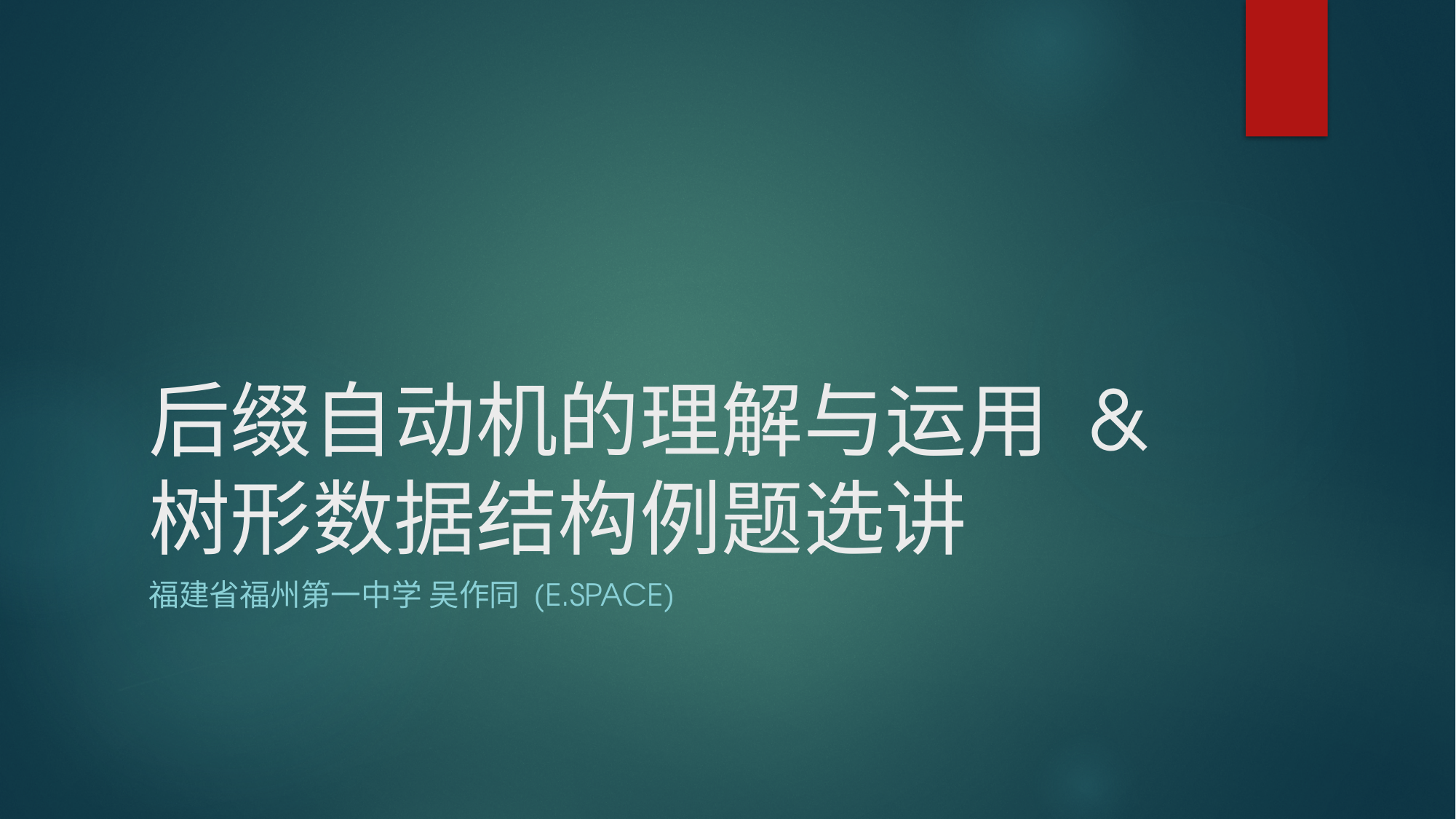

# 后缀自动机的理解与运用 & 树形数据结构例题选讲
福建省福州第一中学 吴作同 (E.Space)